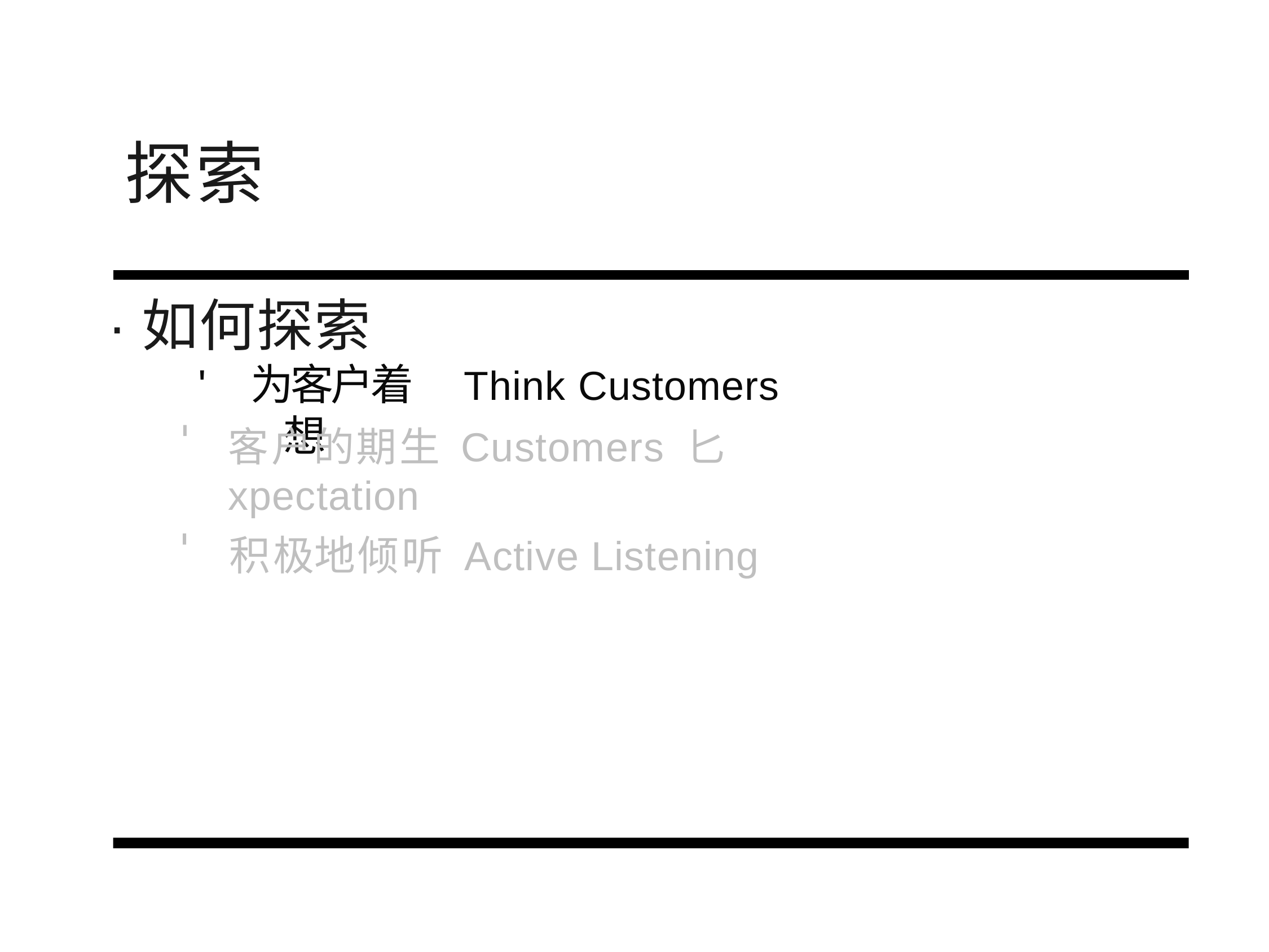

# 探索

·如何探索
' 为客户着想
Think Customers
客户的期生 Customers 匕xpectation
积极地倾听 Active Listening